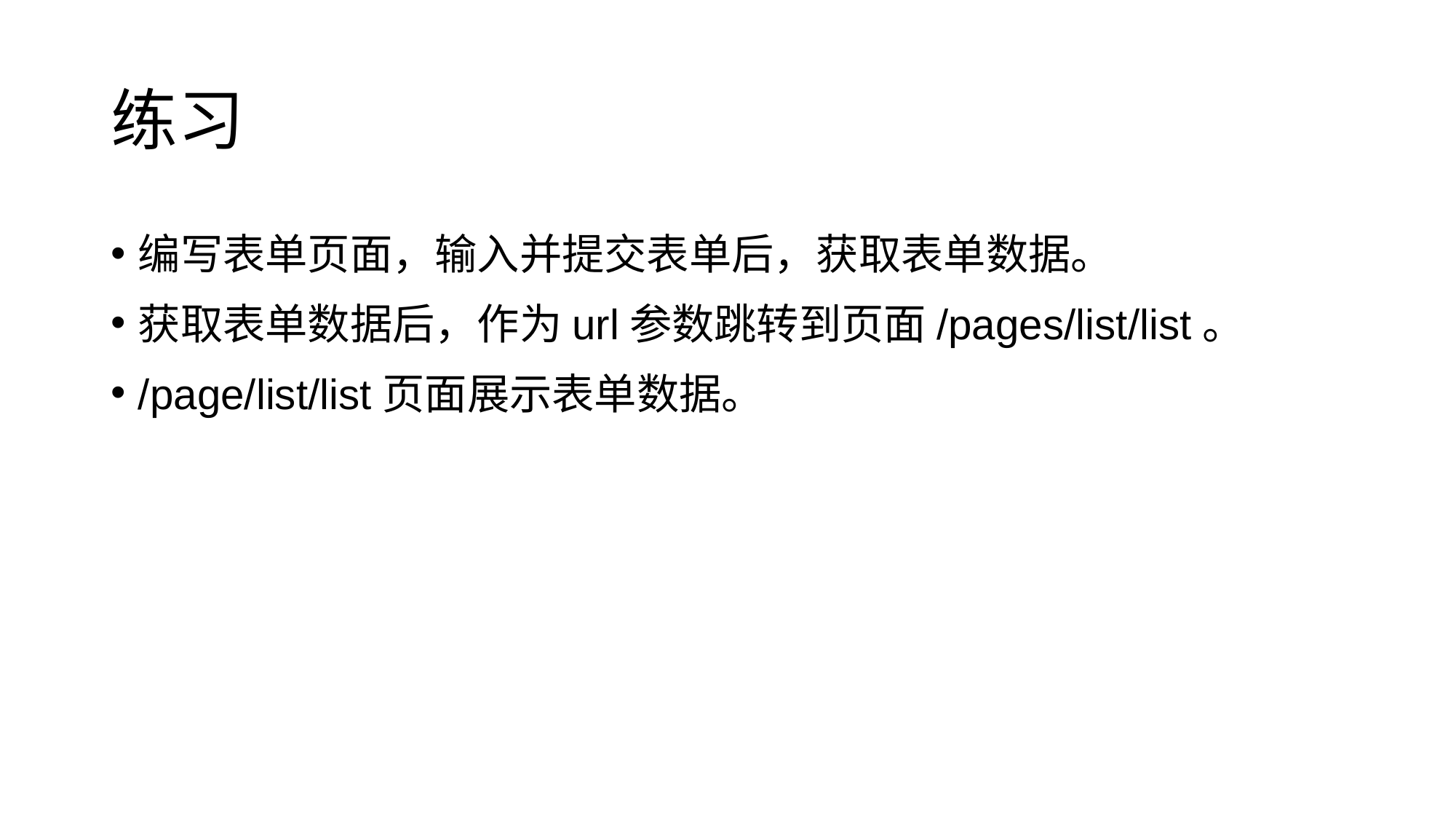

# 练习
编写表单页面，输入并提交表单后，获取表单数据。
获取表单数据后，作为url参数跳转到页面/pages/list/list。
/page/list/list页面展示表单数据。